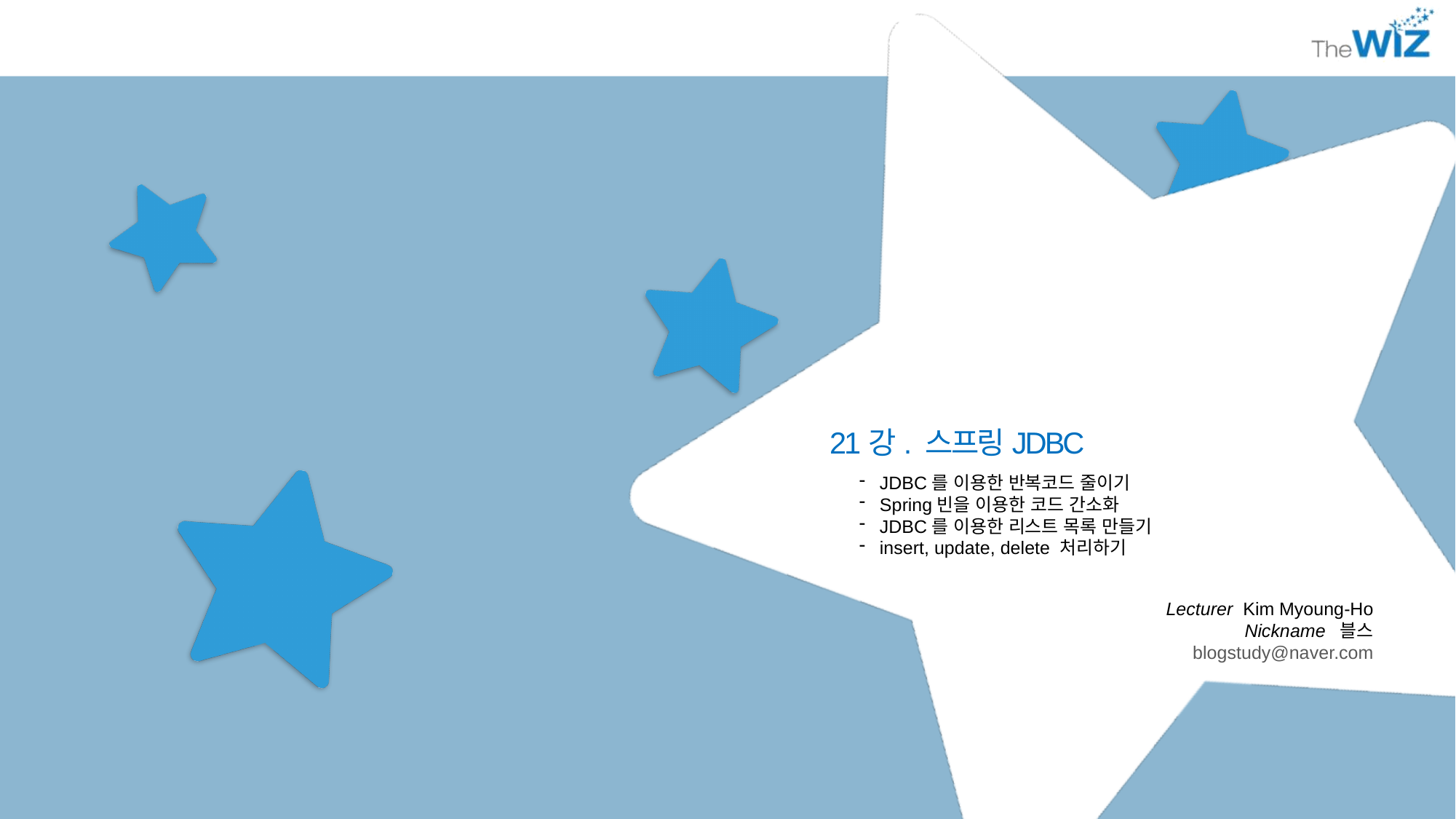

21강. 스프링JDBC
JDBC를 이용한 반복코드 줄이기
Spring빈을 이용한 코드 간소화
JDBC를 이용한 리스트 목록 만들기
insert, update, delete 처리하기
Lecturer  Kim Myoung-Ho
Nickname  블스
blogstudy@naver.com